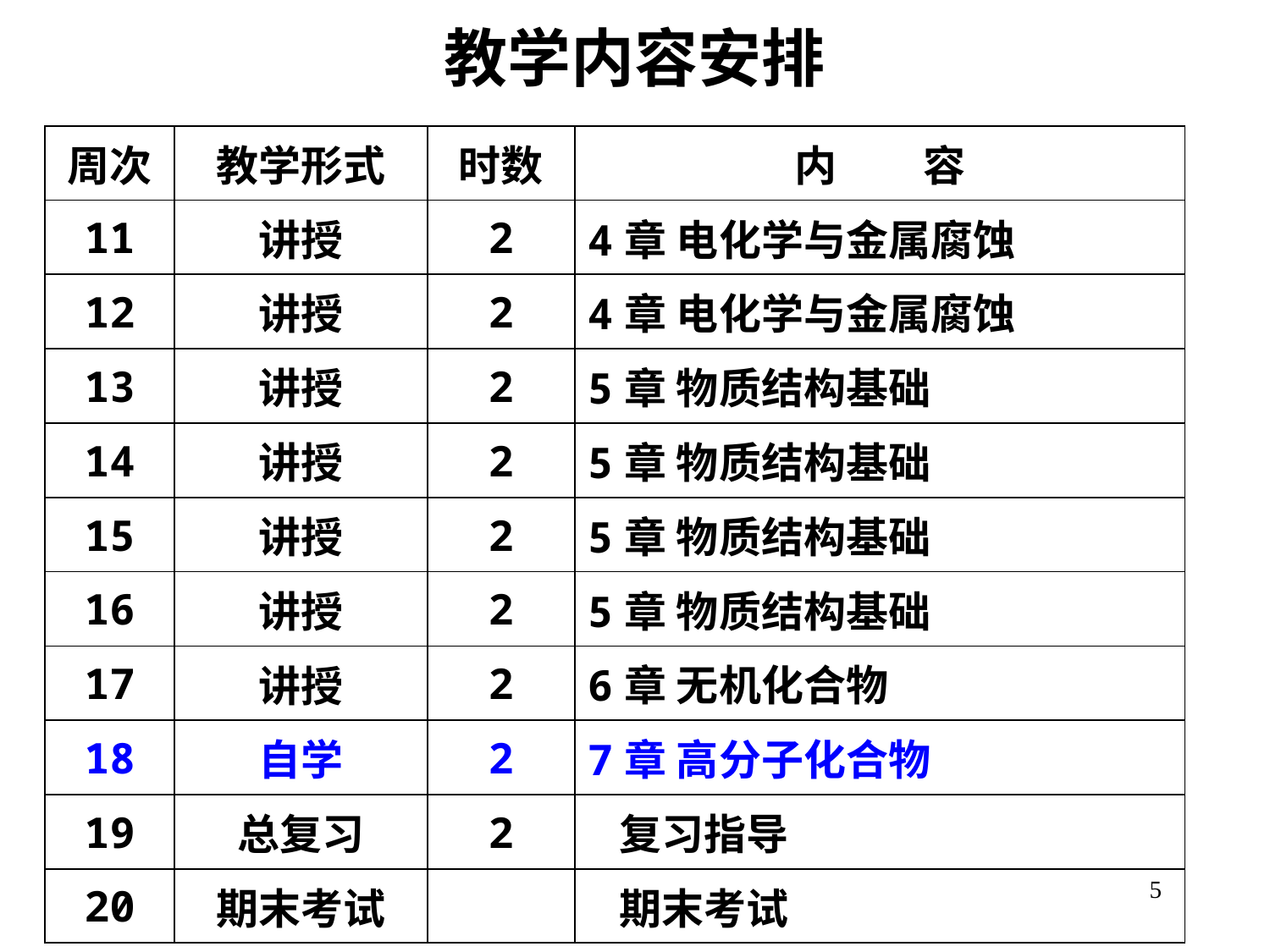

教学内容安排
| 周次 | 教学形式 | 时数 | 内 容 |
| --- | --- | --- | --- |
| 11 | 讲授 | 2 | 4章 电化学与金属腐蚀 |
| 12 | 讲授 | 2 | 4章 电化学与金属腐蚀 |
| 13 | 讲授 | 2 | 5章 物质结构基础 |
| 14 | 讲授 | 2 | 5章 物质结构基础 |
| 15 | 讲授 | 2 | 5章 物质结构基础 |
| 16 | 讲授 | 2 | 5章 物质结构基础 |
| 17 | 讲授 | 2 | 6章 无机化合物 |
| 18 | 自学 | 2 | 7章 高分子化合物 |
| 19 | 总复习 | 2 | 复习指导 |
| 20 | 期末考试 |  | 期末考试 |
5